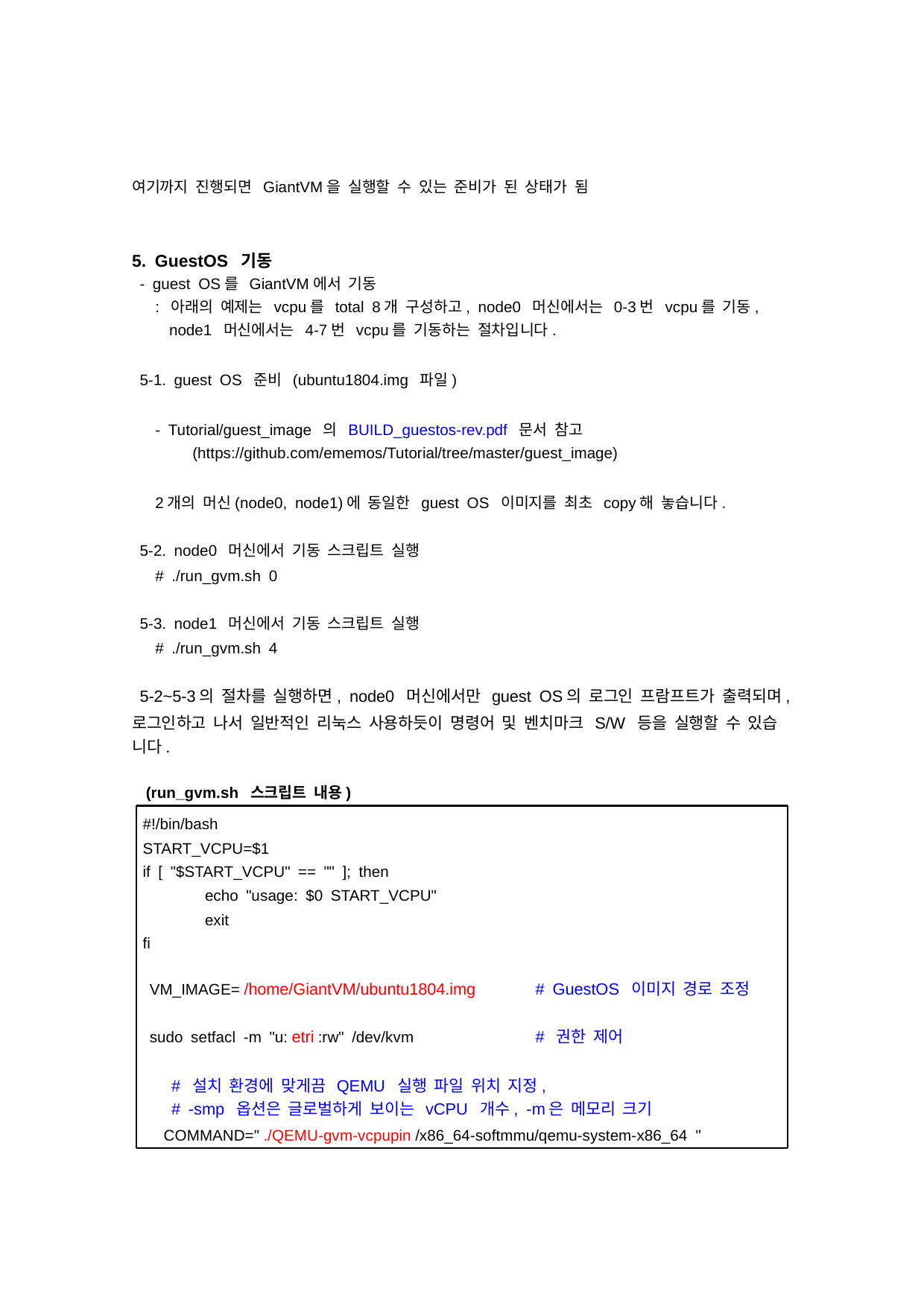

여기까지  진행되면  GiantVM을  실행할  수  있는  준비가  된  상태가  됨

5.  GuestOS  기동
	-  guest  OS를  GiantVM에서  기동
				:  아래의  예제는  vcpu를  total  8개  구성하고,  node0  머신에서는  0-3번  vcpu를  기동,
					node1  머신에서는  4-7번  vcpu를  기동하는  절차입니다.

	5-1.  guest  OS  준비  (ubuntu1804.img  파일)

				-  Tutorial/guest_image  의  BUILD_guestos-rev.pdf  문서  참고
						(https://github.com/ememos/Tutorial/tree/master/guest_image)

				2개의  머신(node0,  node1)에  동일한  guest  OS  이미지를  최초  copy해  놓습니다.

	5-2.  node0  머신에서  기동  스크립트  실행
				#  ./run_gvm.sh  0

	5-3.  node1  머신에서  기동  스크립트  실행
				#  ./run_gvm.sh  4

	5-2~5-3의  절차를  실행하면,  node0  머신에서만  guest  OS의  로그인  프람프트가  출력되며,
로그인하고  나서  일반적인  리눅스  사용하듯이  명령어  및  벤치마크  S/W  등을  실행할  수  있습
니다.

			(run_gvm.sh  스크립트  내용)

		#!/bin/bash
		START_VCPU=$1
		if  [  "$START_VCPU"  ==  ""  ];  then
							echo  "usage:  $0  START_VCPU"
							exit
		fi

VM_IMAGE= /home/GiantVM/ubuntu1804.img

sudo  setfacl  -m  "u: etri :rw"  /dev/kvm
#  GuestOS  이미지  경로  조정

#  권한  제어
	#  설치  환경에  맞게끔  QEMU  실행  파일  위치  지정,
	#  -smp  옵션은  글로벌하게  보이는  vCPU  개수,  -m은  메모리  크기
COMMAND=" ./QEMU-gvm-vcpupin /x86_64-softmmu/qemu-system-x86_64  "